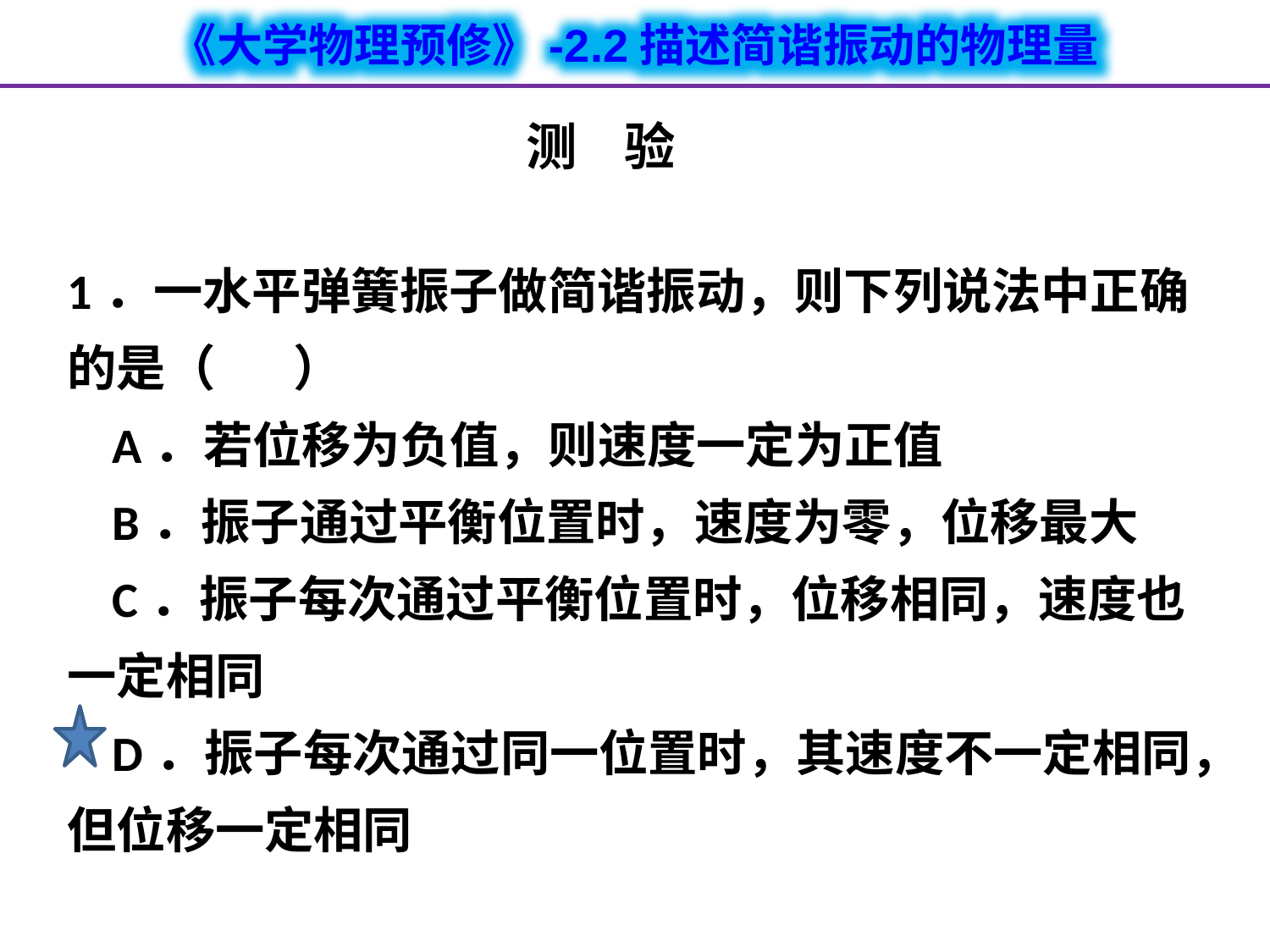

测    验
1．一水平弹簧振子做简谐振动，则下列说法中正确的是（       ）
    A．若位移为负值，则速度一定为正值
    B．振子通过平衡位置时，速度为零，位移最大
    C．振子每次通过平衡位置时，位移相同，速度也一定相同
    D．振子每次通过同一位置时，其速度不一定相同，但位移一定相同